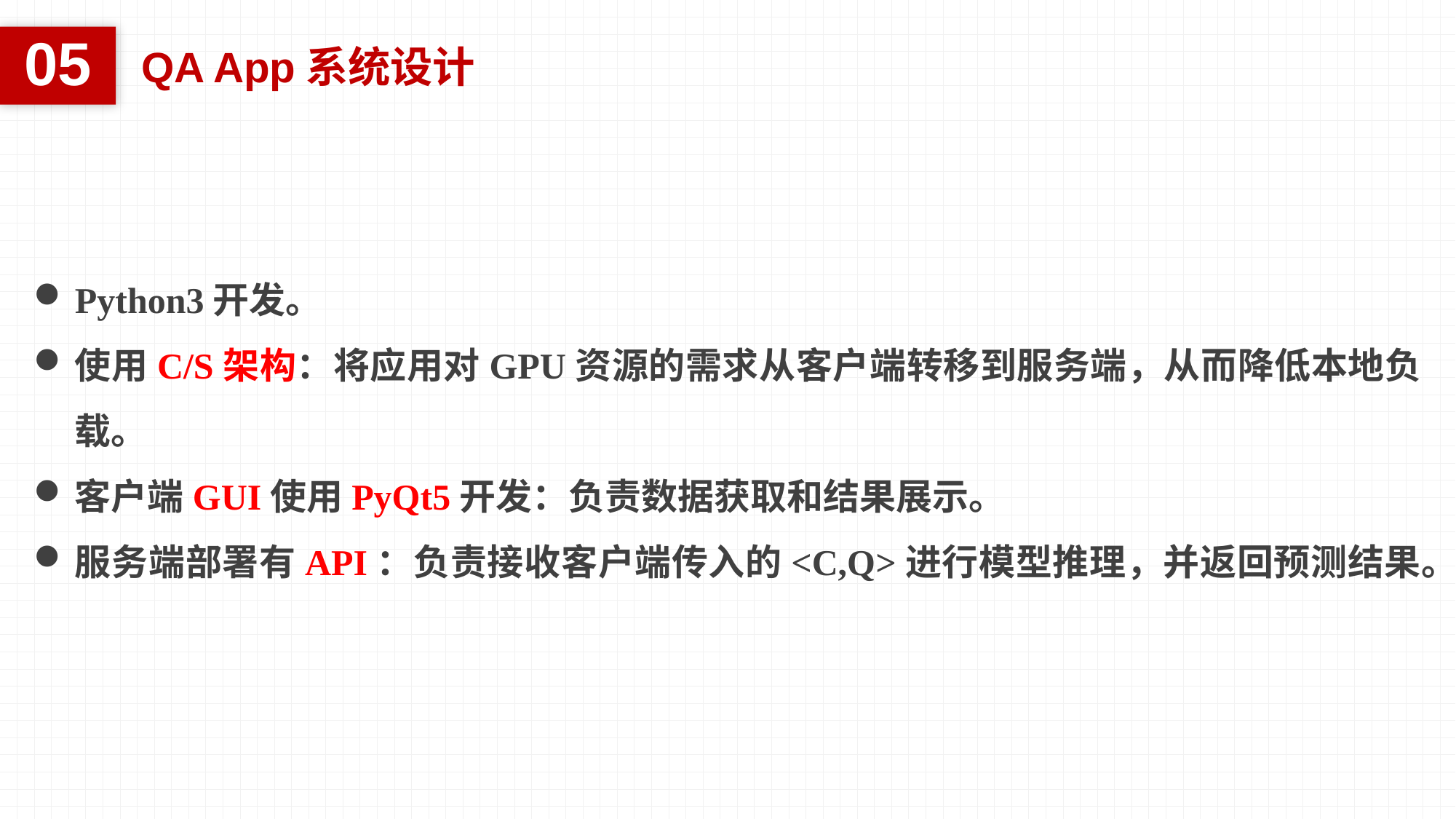

05
QA App系统设计
Python3开发。
使用C/S架构：将应用对GPU资源的需求从客户端转移到服务端，从而降低本地负载。
客户端GUI使用PyQt5开发：负责数据获取和结果展示。
服务端部署有API：负责接收客户端传入的<C,Q>进行模型推理，并返回预测结果。